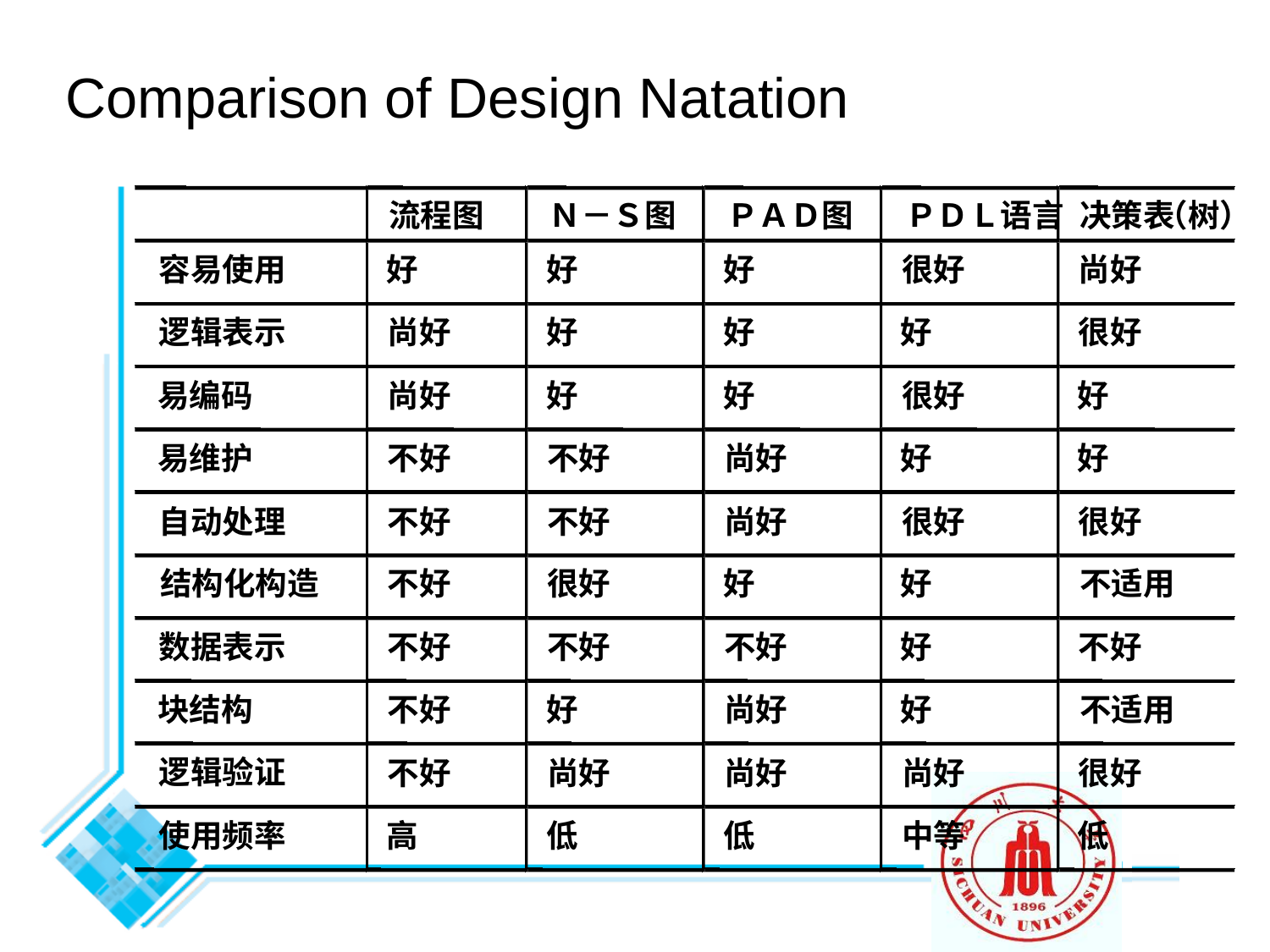

# Comparison of Design Natation

流程图
Ｎ－Ｓ图
ＰＡＤ图
ＰＤＬ语言
决策表
（树）

容易使用
好
好
好
很好
尚好

逻辑表示
尚好
好
好
好
很好

易编码
尚好
好
好
很好
好

易维护
不好
不好
尚好
好
好

自动处理
不好
不好
尚好
很好
很好

结构化构造
不好
很好
好
好
不适用

数据表示
不好
不好
不好
好
不好

块结构
不好
好
尚好
好
不适用

逻辑验证
不好
尚好
尚好
尚好
很好

使用频率
高
低
低
中等
低

81